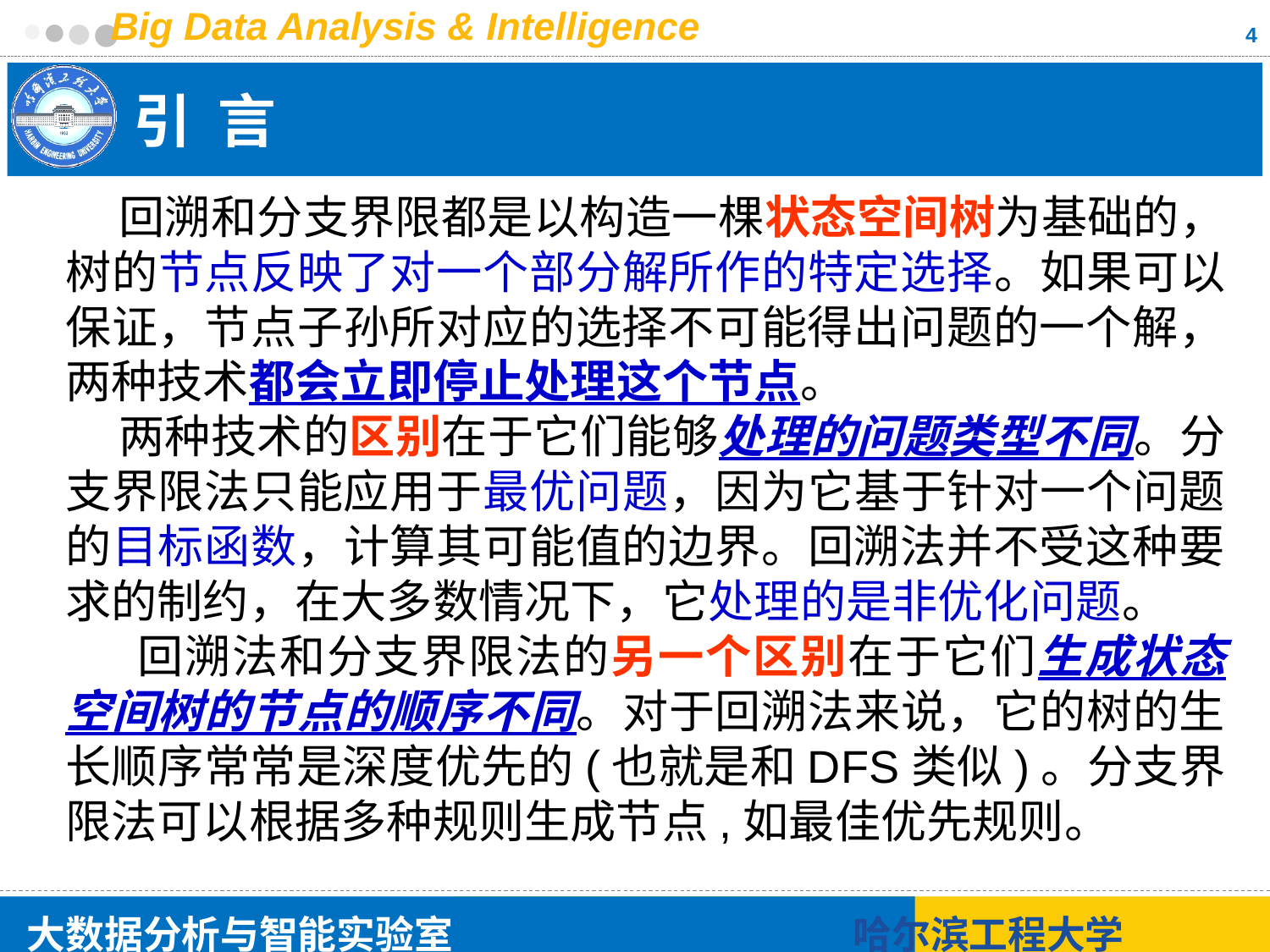

4
# 引  言
    回溯和分支界限都是以构造一棵状态空间树为基础的，树的节点反映了对一个部分解所作的特定选择。如果可以保证，节点子孙所对应的选择不可能得出问题的一个解，两种技术都会立即停止处理这个节点。
    两种技术的区别在于它们能够处理的问题类型不同。分支界限法只能应用于最优问题，因为它基于针对一个问题的目标函数，计算其可能值的边界。回溯法并不受这种要求的制约，在大多数情况下，它处理的是非优化问题。
     回溯法和分支界限法的另一个区别在于它们生成状态空间树的节点的顺序不同。对于回溯法来说，它的树的生长顺序常常是深度优先的(也就是和DFS类似)。分支界限法可以根据多种规则生成节点,如最佳优先规则。